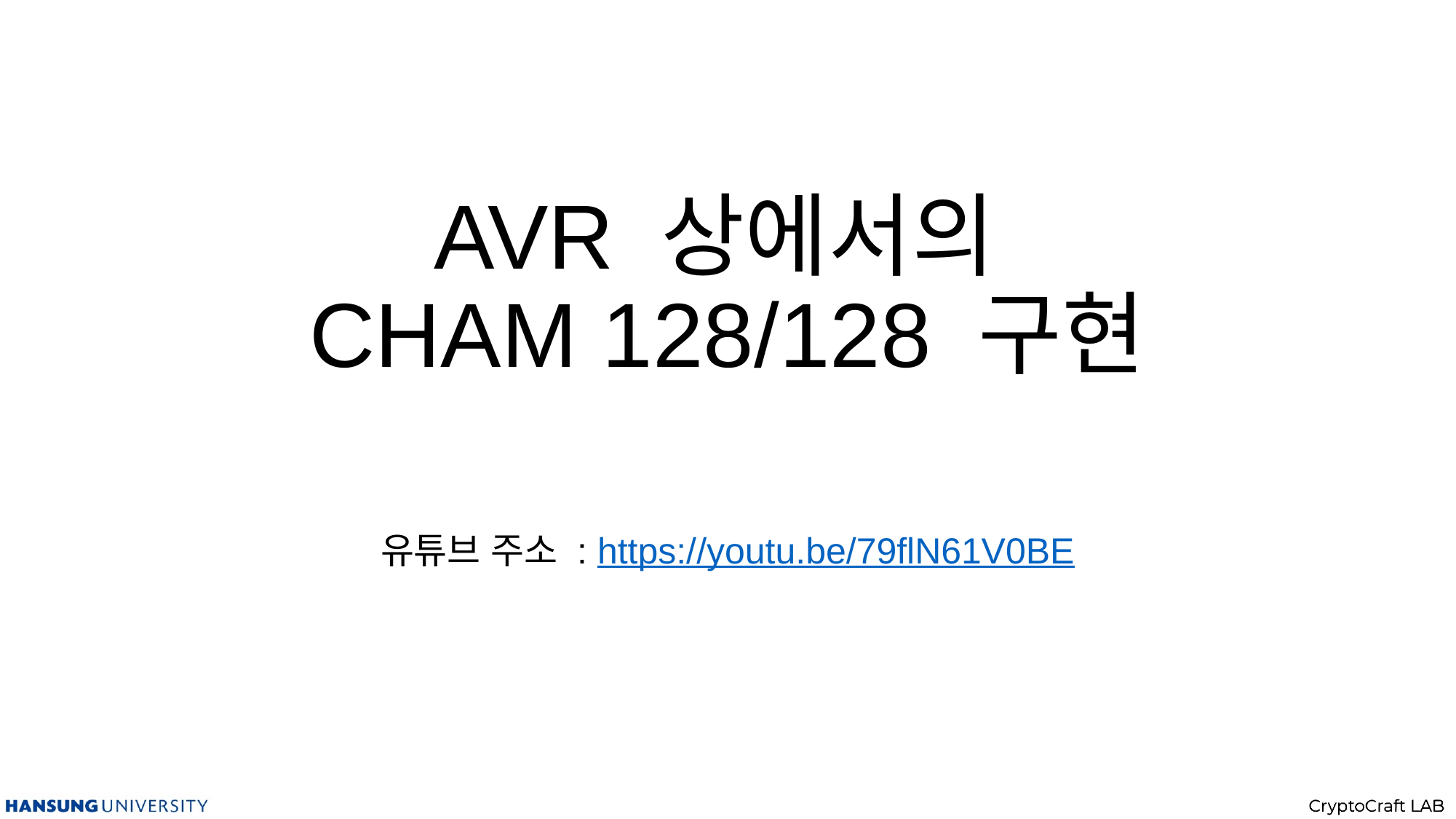

# AVR 상에서의
CHAM 128/128 구현
유튜브 주소 : https://youtu.be/79flN61V0BE